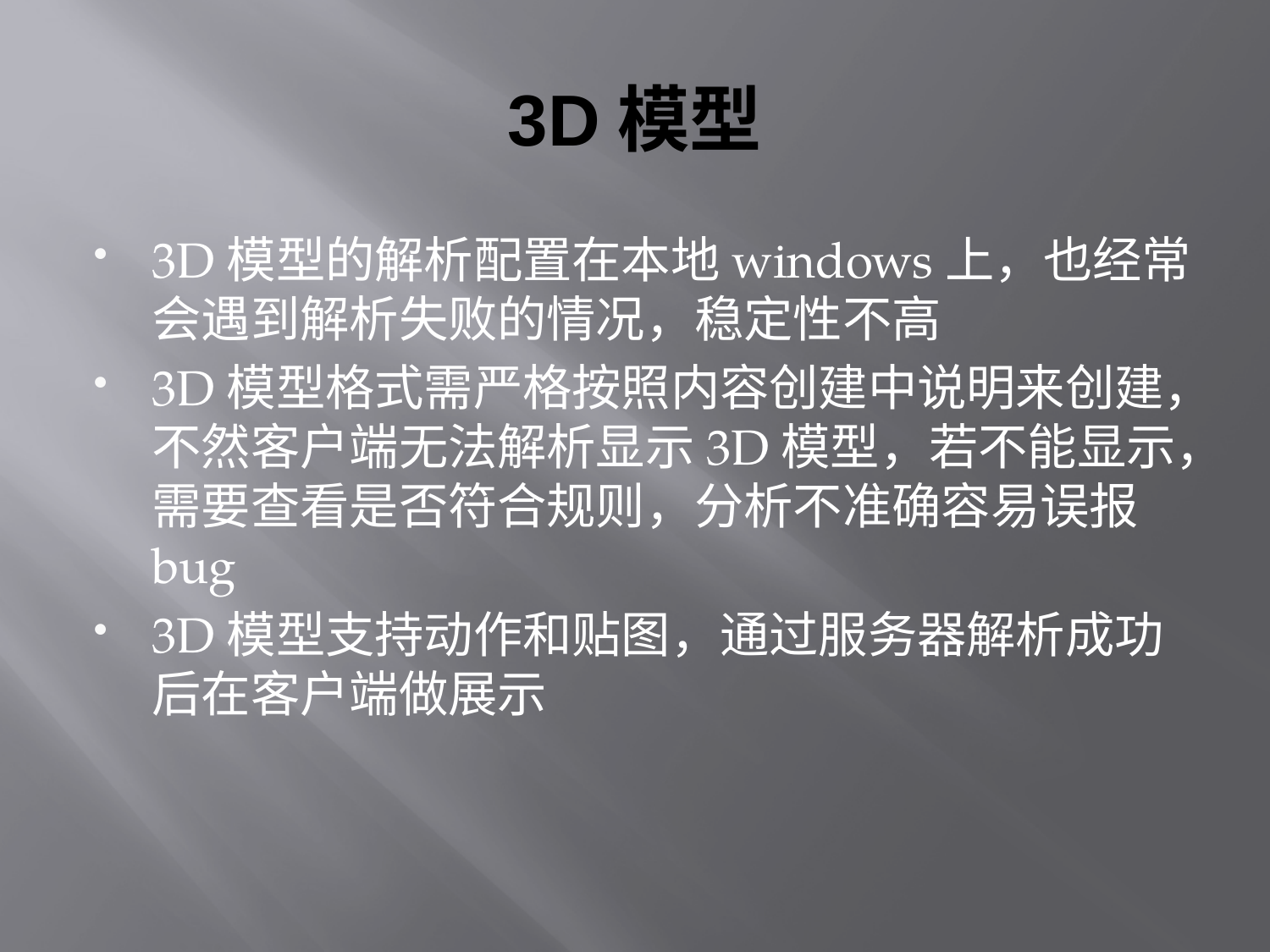

# 3D模型
3D模型的解析配置在本地windows上，也经常会遇到解析失败的情况，稳定性不高
3D模型格式需严格按照内容创建中说明来创建，不然客户端无法解析显示3D模型，若不能显示，需要查看是否符合规则，分析不准确容易误报bug
3D模型支持动作和贴图，通过服务器解析成功后在客户端做展示